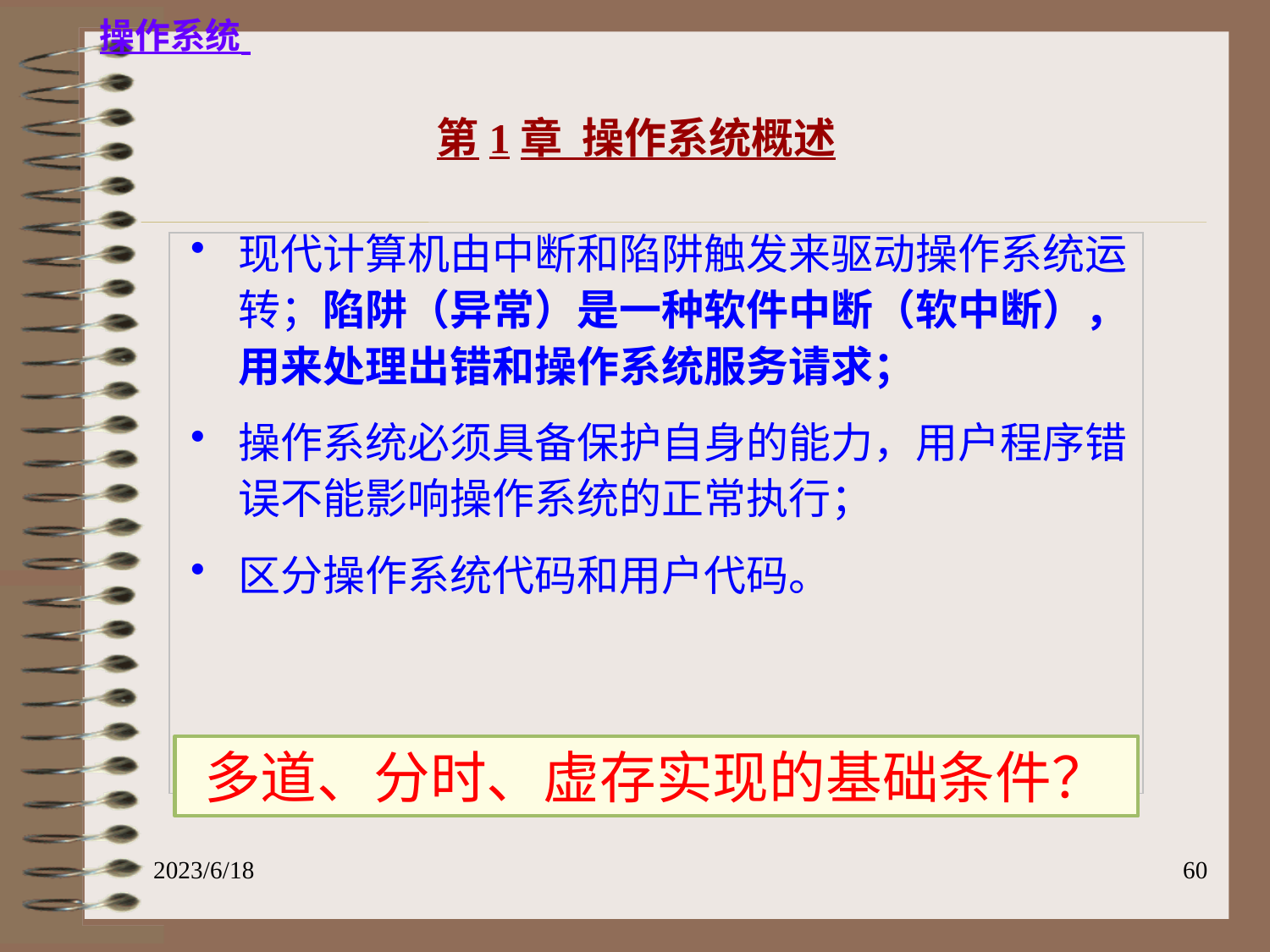

第1章  操作系统概述
现代计算机由中断和陷阱触发来驱动操作系统运转；陷阱（异常）是一种软件中断（软中断），用来处理出错和操作系统服务请求；
操作系统必须具备保护自身的能力，用户程序错误不能影响操作系统的正常执行；
区分操作系统代码和用户代码。

多道、分时、虚存实现的基础条件？
2023/6/18
60